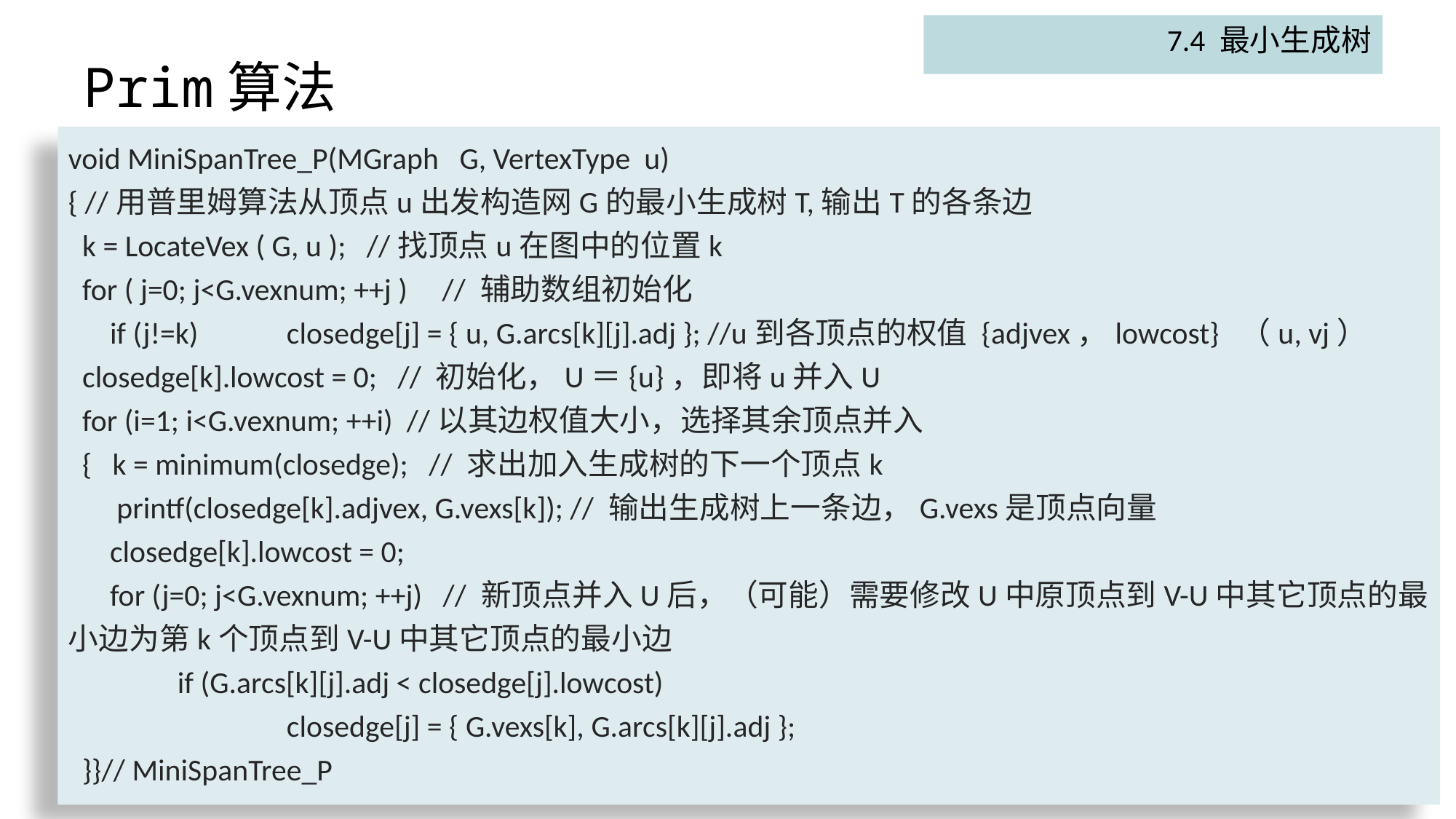

7.4 最小生成树
# Prim算法
void MiniSpanTree_P(MGraph   G, VertexType  u)
{ //用普里姆算法从顶点u出发构造网G的最小生成树T,输出T的各条边
  k = LocateVex ( G, u );   //找顶点u在图中的位置k
  for ( j=0; j<G.vexnum; ++j )     // 辅助数组初始化
      if (j!=k) 	closedge[j] = { u, G.arcs[k][j].adj }; //u到各顶点的权值 {adjvex，lowcost}  （u, vj）
  closedge[k].lowcost = 0;   // 初始化，U＝{u}，即将u并入U
  for (i=1; i<G.vexnum; ++i)  //以其边权值大小，选择其余顶点并入
  {   k = minimum(closedge);   // 求出加入生成树的下一个顶点k
       printf(closedge[k].adjvex, G.vexs[k]); // 输出生成树上一条边，G.vexs是顶点向量
      closedge[k].lowcost = 0;
      for (j=0; j<G.vexnum; ++j)   // 新顶点并入U后，（可能）需要修改U中原顶点到V-U中其它顶点的最小边为第k个顶点到V-U中其它顶点的最小边
      	if (G.arcs[k][j].adj < closedge[j].lowcost)
          		closedge[j] = { G.vexs[k], G.arcs[k][j].adj };
  }}// MiniSpanTree_P